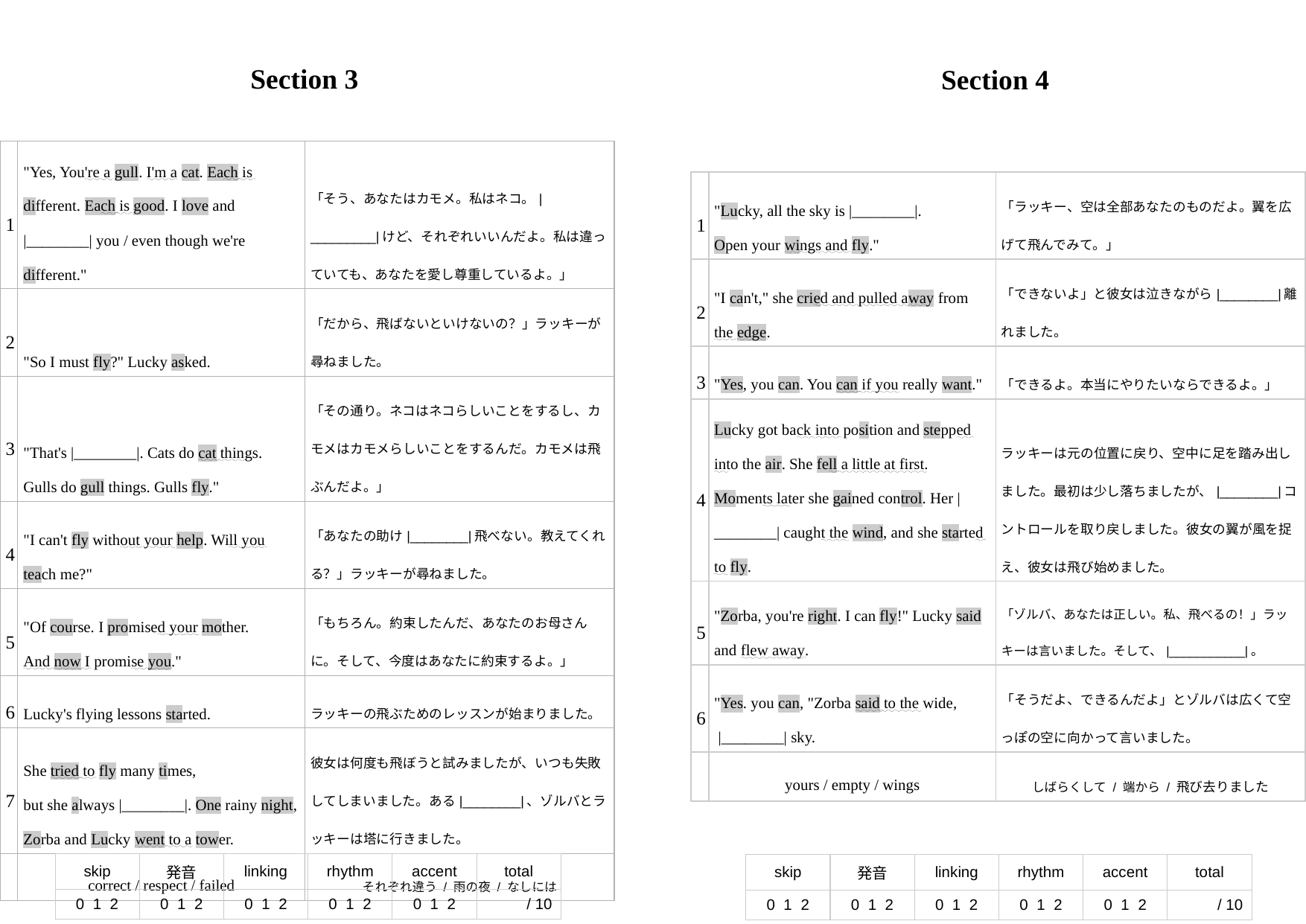

Section 3
Section 4
| 1 | "Yes, You're a gull. I'm a cat. Each is different. Each is good. I love and |\_\_\_\_\_\_\_\_| you / even though we're different." | 「そう、あなたはカモメ。私はネコ。|\_\_\_\_\_\_\_\_\_|けど、それぞれいいんだよ。私は違っていても、あなたを愛し尊重しているよ。」 |
| --- | --- | --- |
| 2 | "So I must fly?" Lucky asked. | 「だから、飛ばないといけないの？」ラッキーが尋ねました。 |
| 3 | "That's |\_\_\_\_\_\_\_\_|. Cats do cat things. Gulls do gull things. Gulls fly." | 「その通り。ネコはネコらしいことをするし、カモメはカモメらしいことをするんだ。カモメは飛ぶんだよ。」 |
| 4 | "I can't fly without your help. Will you teach me?" | 「あなたの助け|\_\_\_\_\_\_\_\_|飛べない。教えてくれる？」ラッキーが尋ねました。 |
| 5 | "Of course. I promised your mother. And now I promise you." | 「もちろん。約束したんだ、あなたのお母さんに。そして、今度はあなたに約束するよ。」 |
| 6 | Lucky's flying lessons started. | ラッキーの飛ぶためのレッスンが始まりました。 |
| 7 | She tried to fly many times, but she always |\_\_\_\_\_\_\_\_|. One rainy night, Zorba and Lucky went to a tower. | 彼女は何度も飛ぼうと試みましたが、いつも失敗してしまいました。ある|\_\_\_\_\_\_\_\_|、ゾルバとラッキーは塔に行きました。 |
|  | correct / respect / failed | それぞれ違う / 雨の夜 / なしには |
| 1 | "Lucky, all the sky is |\_\_\_\_\_\_\_\_|. Open your wings and fly." | 「ラッキー、空は全部あなたのものだよ。翼を広げて飛んでみて。」 |
| --- | --- | --- |
| 2 | "I can't," she cried and pulled away from the edge. | 「できないよ」と彼女は泣きながら|\_\_\_\_\_\_\_\_|離れました。 |
| 3 | "Yes, you can. You can if you really want." | 「できるよ。本当にやりたいならできるよ。」 |
| 4 | Lucky got back into position and stepped into the air. She fell a little at first. Moments later she gained control. Her |\_\_\_\_\_\_\_\_| caught the wind, and she started to fly. | ラッキーは元の位置に戻り、空中に足を踏み出しました。最初は少し落ちましたが、|\_\_\_\_\_\_\_\_|コントロールを取り戻しました。彼女の翼が風を捉え、彼女は飛び始めました。 |
| 5 | "Zorba, you're right. I can fly!" Lucky said and flew away. | 「ゾルバ、あなたは正しい。私、飛べるの！」ラッキーは言いました。そして、|\_\_\_\_\_\_\_\_\_\_\_|。 |
| 6 | "Yes. you can, "Zorba said to the wide, |\_\_\_\_\_\_\_\_| sky. | 「そうだよ、できるんだよ」とゾルバは広くて空っぽの空に向かって言いました。 |
|  | yours / empty / wings | しばらくして / 端から / 飛び去りました |
| skip | 発音 | linking | rhythm | accent | total |
| --- | --- | --- | --- | --- | --- |
| 0 1 2 | 0 1 2 | 0 1 2 | 0 1 2 | 0 1 2 | / 10 |
| skip | 発音 | linking | rhythm | accent | total |
| --- | --- | --- | --- | --- | --- |
| 0 1 2 | 0 1 2 | 0 1 2 | 0 1 2 | 0 1 2 | / 10 |